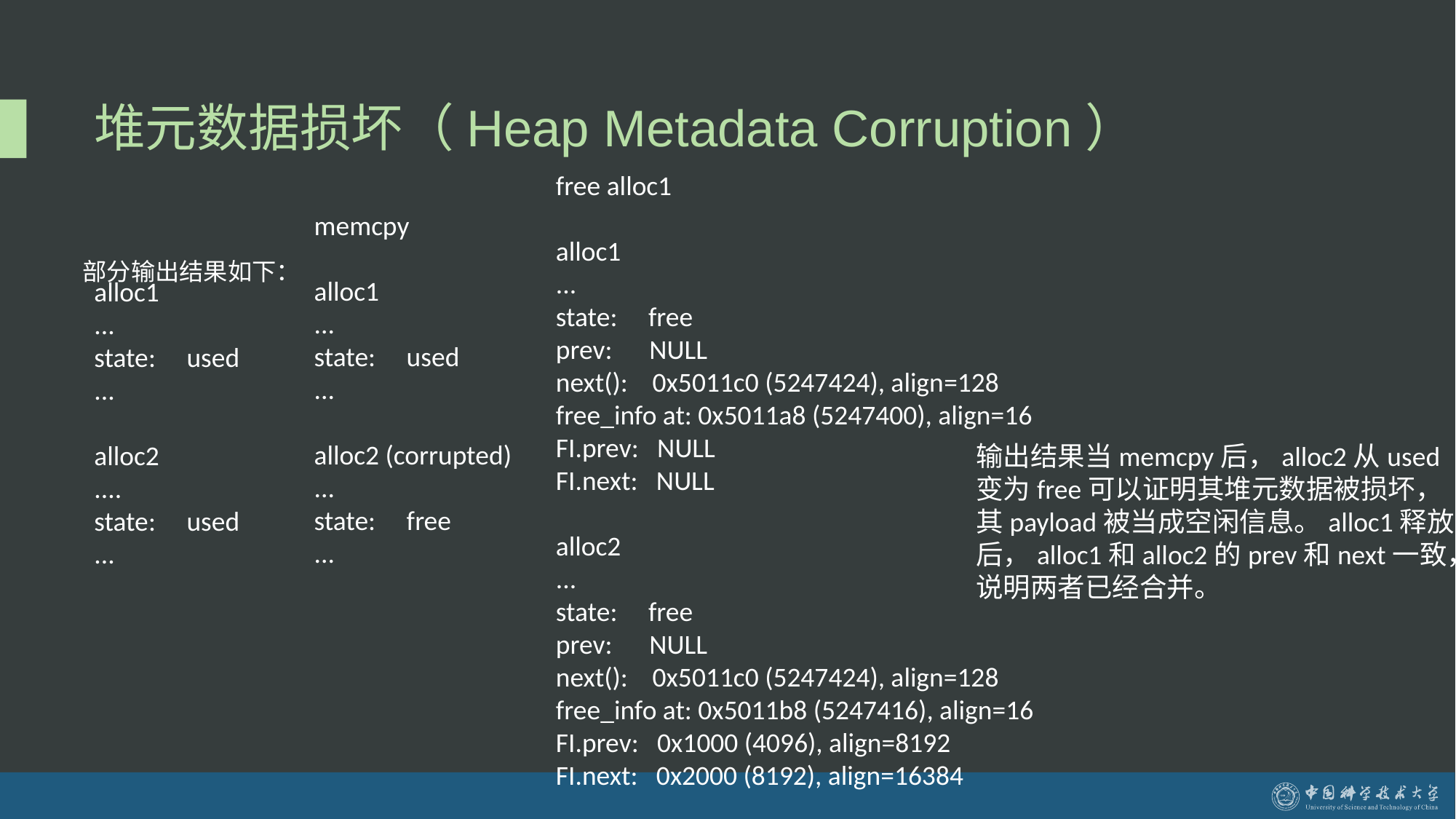

# 堆元数据损坏（Heap Metadata Corruption）
free alloc1

alloc1
...
state:     free
prev:      NULL
next():    0x5011c0 (5247424), align=128
free_info at: 0x5011a8 (5247400), align=16
FI.prev:   NULL
FI.next:   NULL

alloc2
...
state:     free
prev:      NULL
next():    0x5011c0 (5247424), align=128
free_info at: 0x5011b8 (5247416), align=16
FI.prev:   0x1000 (4096), align=8192
FI.next:   0x2000 (8192), align=16384

部分输出结果如下：

memcpy

alloc1
...
state:     used
...

alloc2 (corrupted)
...
state:     free
...
alloc1
...
state:     used
...

alloc2
....
state:     used
...
输出结果当memcpy后，alloc2从used
变为free可以证明其堆元数据被损坏，
其payload被当成空闲信息。alloc1释放
后，alloc1和alloc2的prev和next一致，
说明两者已经合并。